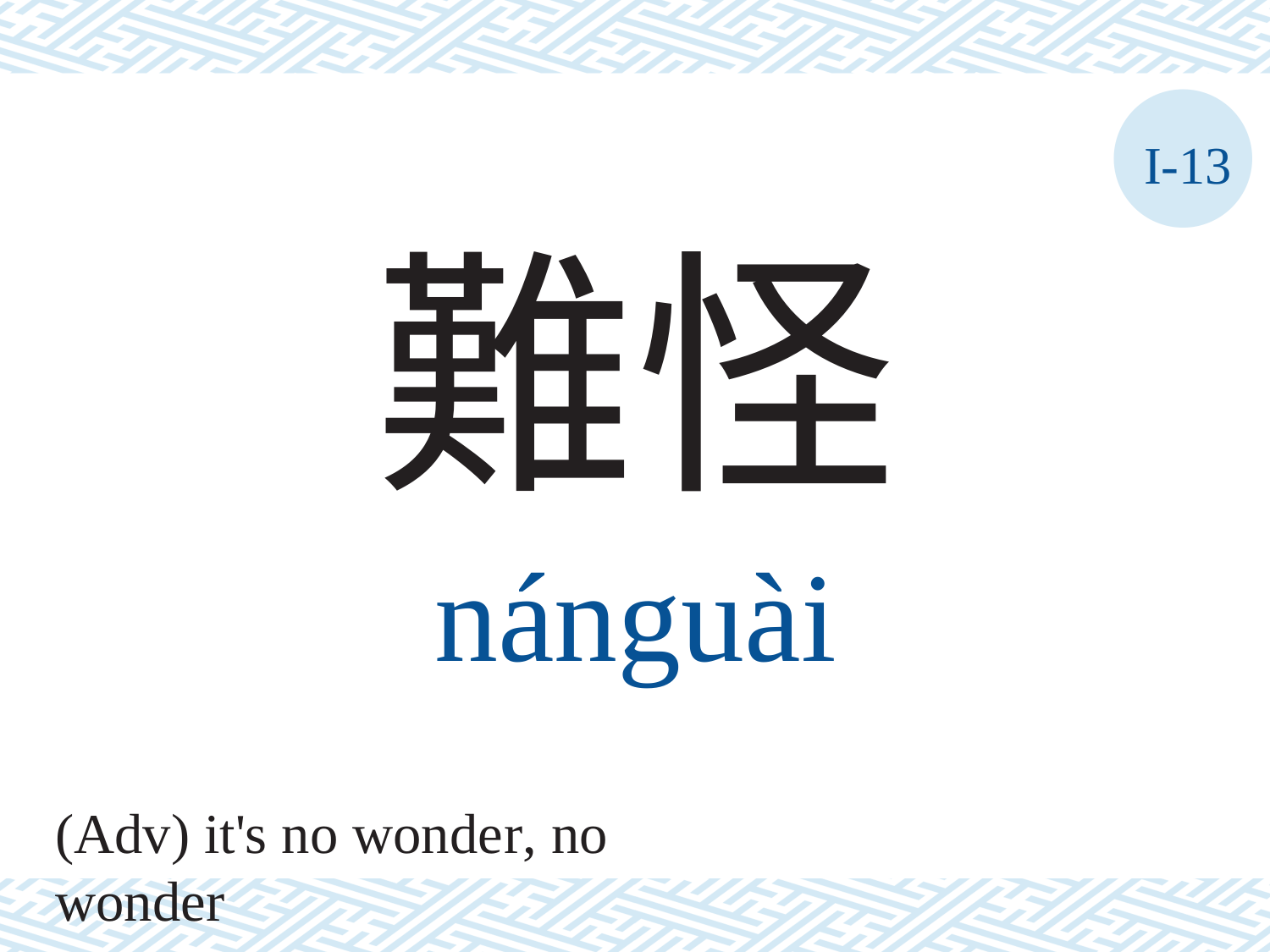

I-13
難怪
nánguài
(Adv) it's no wonder, no wonder